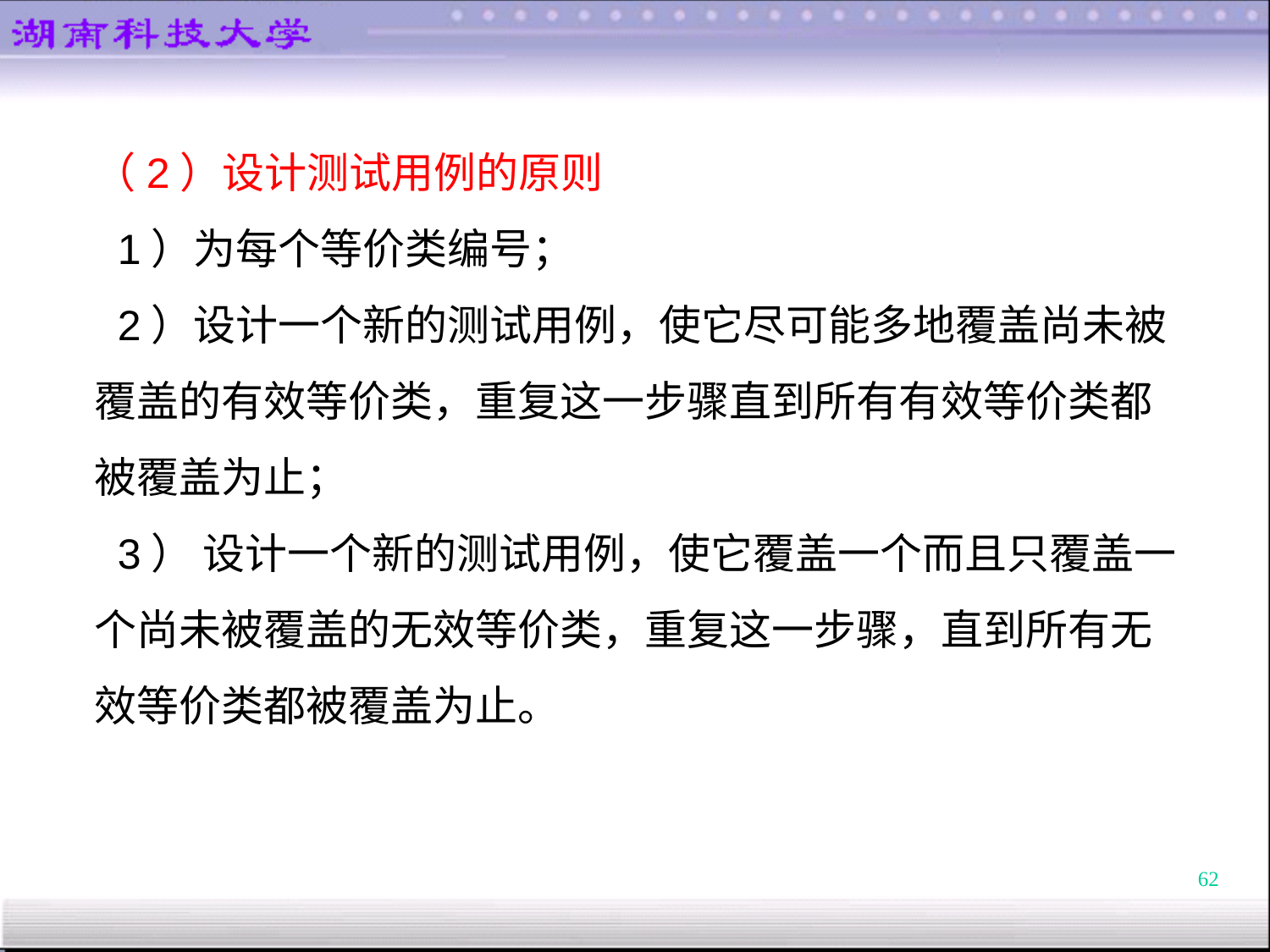

（2）设计测试用例的原则
  1）为每个等价类编号；
  2）设计一个新的测试用例，使它尽可能多地覆盖尚未被覆盖的有效等价类，重复这一步骤直到所有有效等价类都被覆盖为止；
  3） 设计一个新的测试用例，使它覆盖一个而且只覆盖一个尚未被覆盖的无效等价类，重复这一步骤，直到所有无效等价类都被覆盖为止。
62